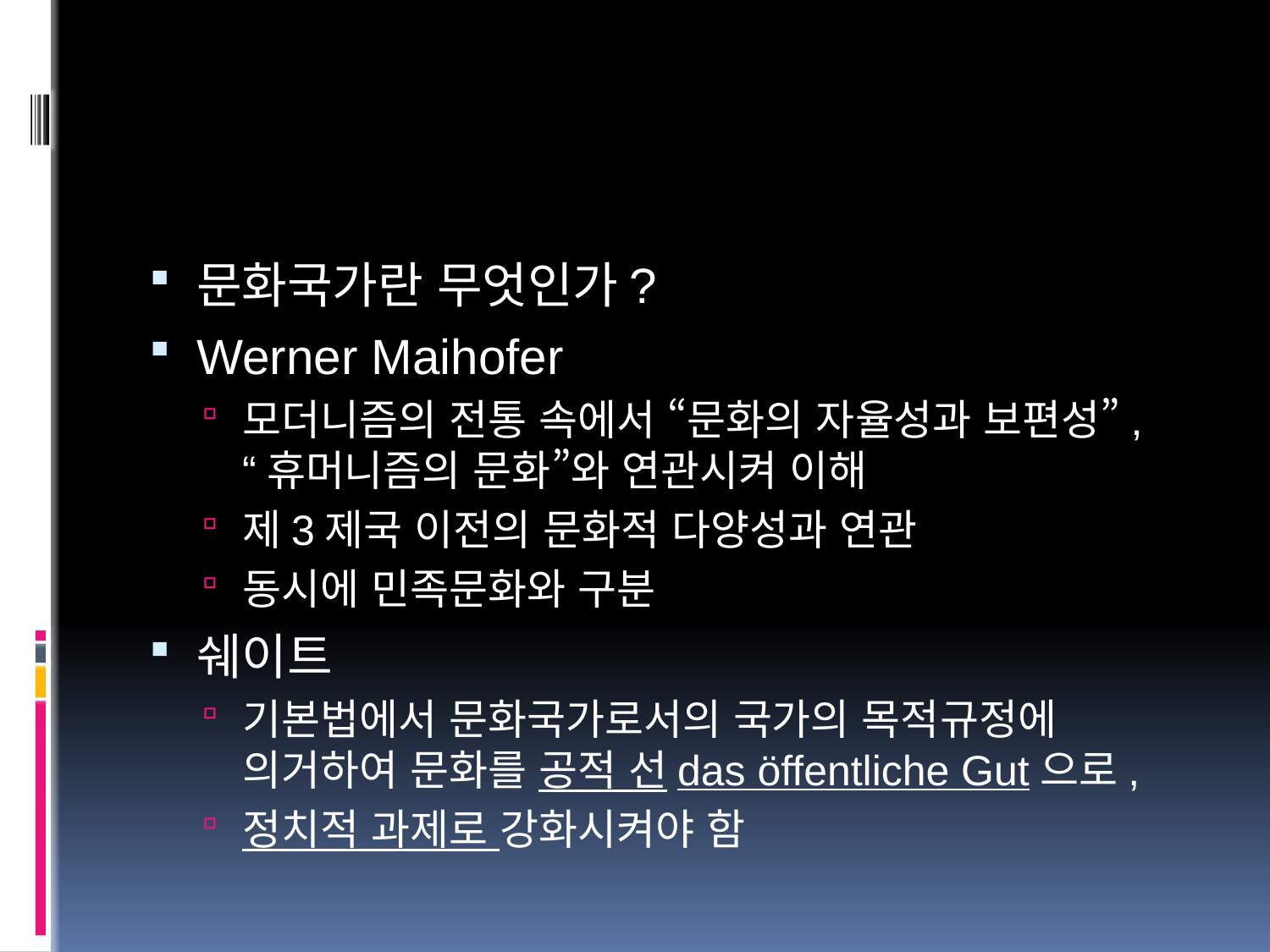

#
문화국가란 무엇인가?
Werner Maihofer
모더니즘의 전통 속에서 “문화의 자율성과 보편성”, “휴머니즘의 문화”와 연관시켜 이해
제3제국 이전의 문화적 다양성과 연관
동시에 민족문화와 구분
쉐이트
기본법에서 문화국가로서의 국가의 목적규정에 의거하여 문화를 공적 선das öffentliche Gut으로,
정치적 과제로 강화시켜야 함